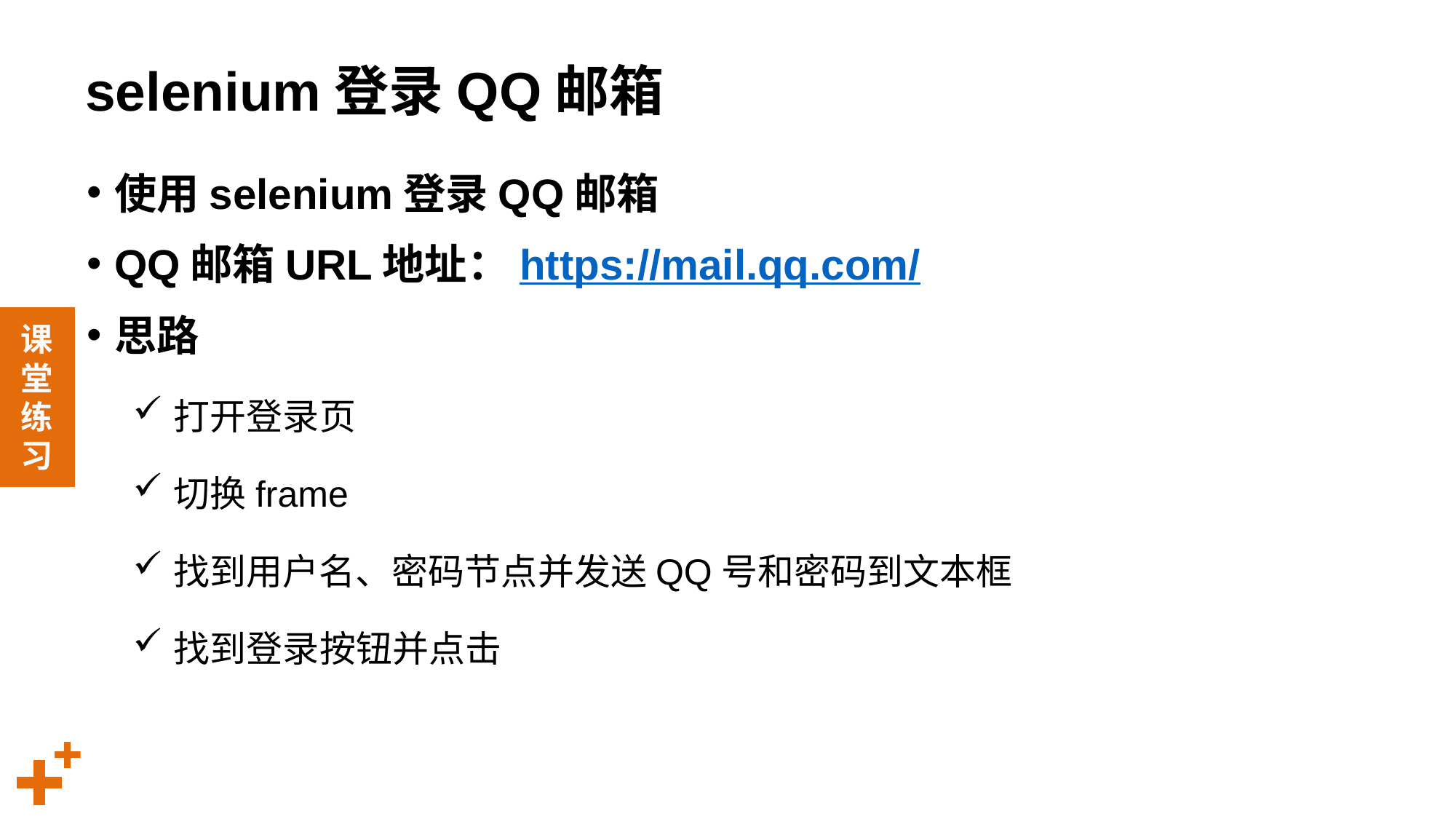

# selenium登录QQ邮箱
使用selenium登录QQ邮箱
QQ邮箱URL地址：https://mail.qq.com/
思路
打开登录页
切换frame
找到用户名、密码节点并发送QQ号和密码到文本框
找到登录按钮并点击